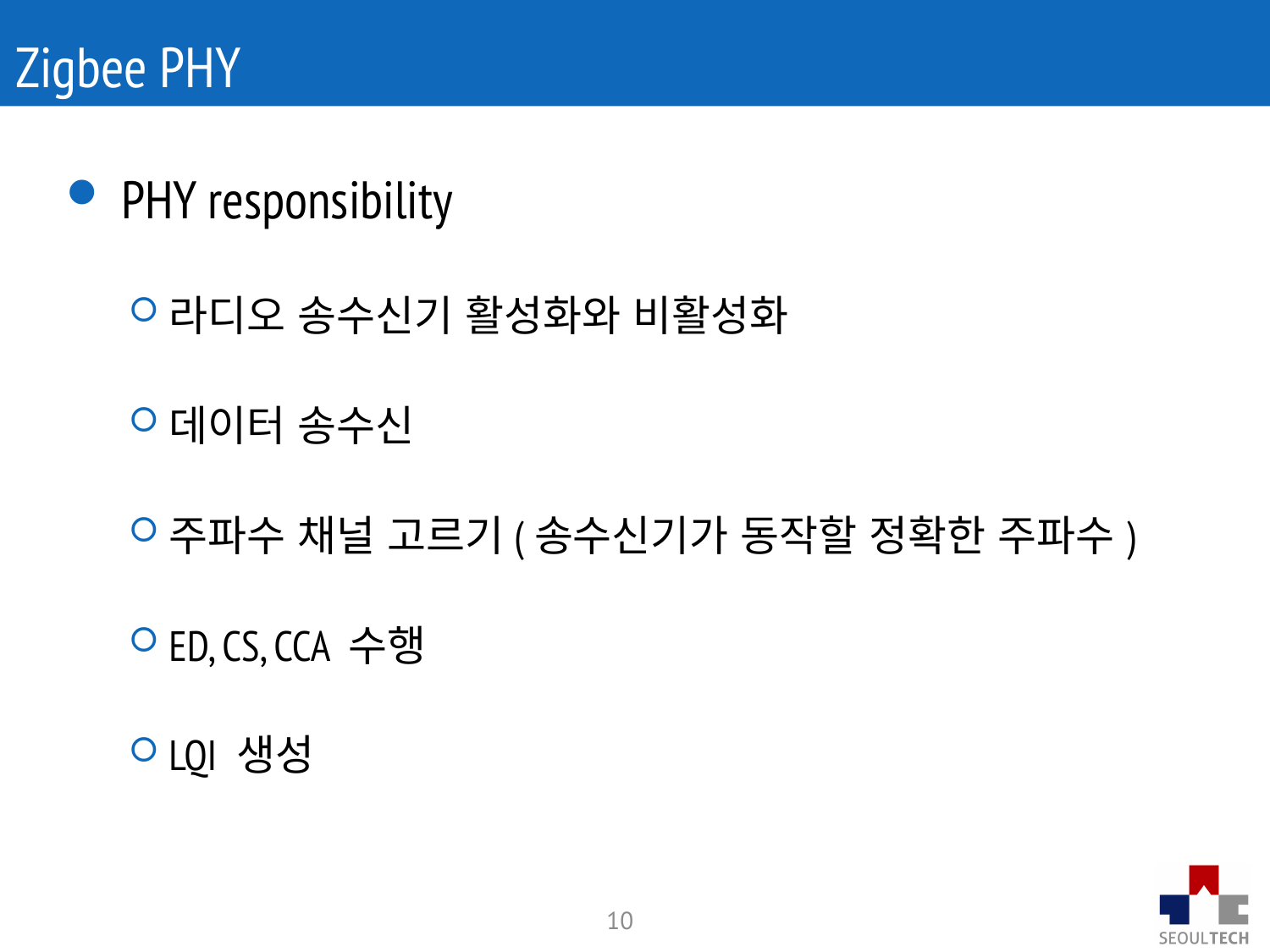

# Zigbee PHY
PHY responsibility
라디오 송수신기 활성화와 비활성화
데이터 송수신
주파수 채널 고르기(송수신기가 동작할 정확한 주파수)
ED, CS, CCA 수행
LQI 생성

10